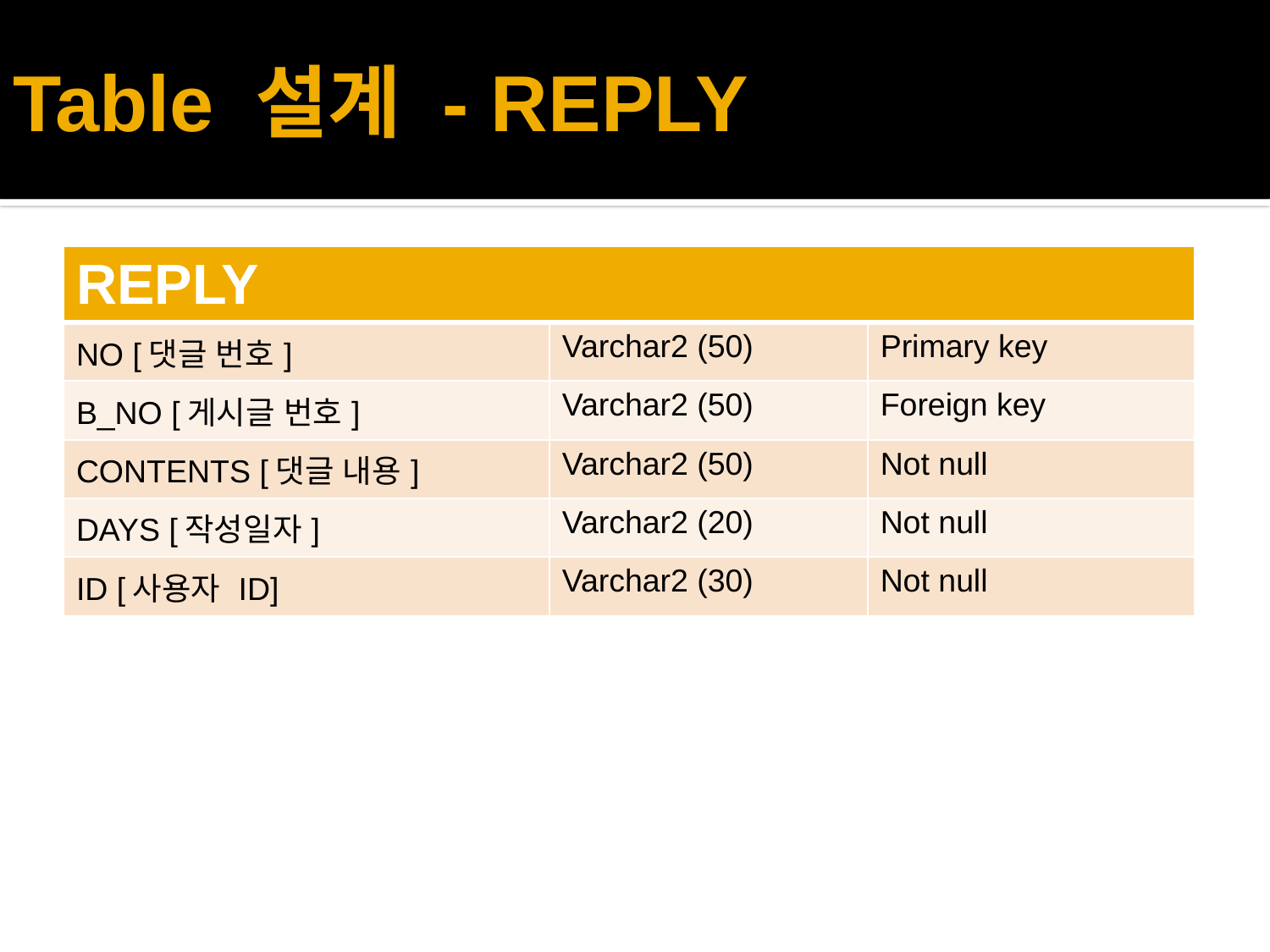

# Table 설계 - REPLY
| REPLY |  |  |
| --- | --- | --- |
| NO [댓글 번호] | Varchar2 (50) | Primary key |
| B\_NO [게시글 번호] | Varchar2 (50) | Foreign key |
| CONTENTS [댓글 내용] | Varchar2 (50) | Not null |
| DAYS [작성일자] | Varchar2 (20) | Not null |
| ID [사용자 ID] | Varchar2 (30) | Not null |